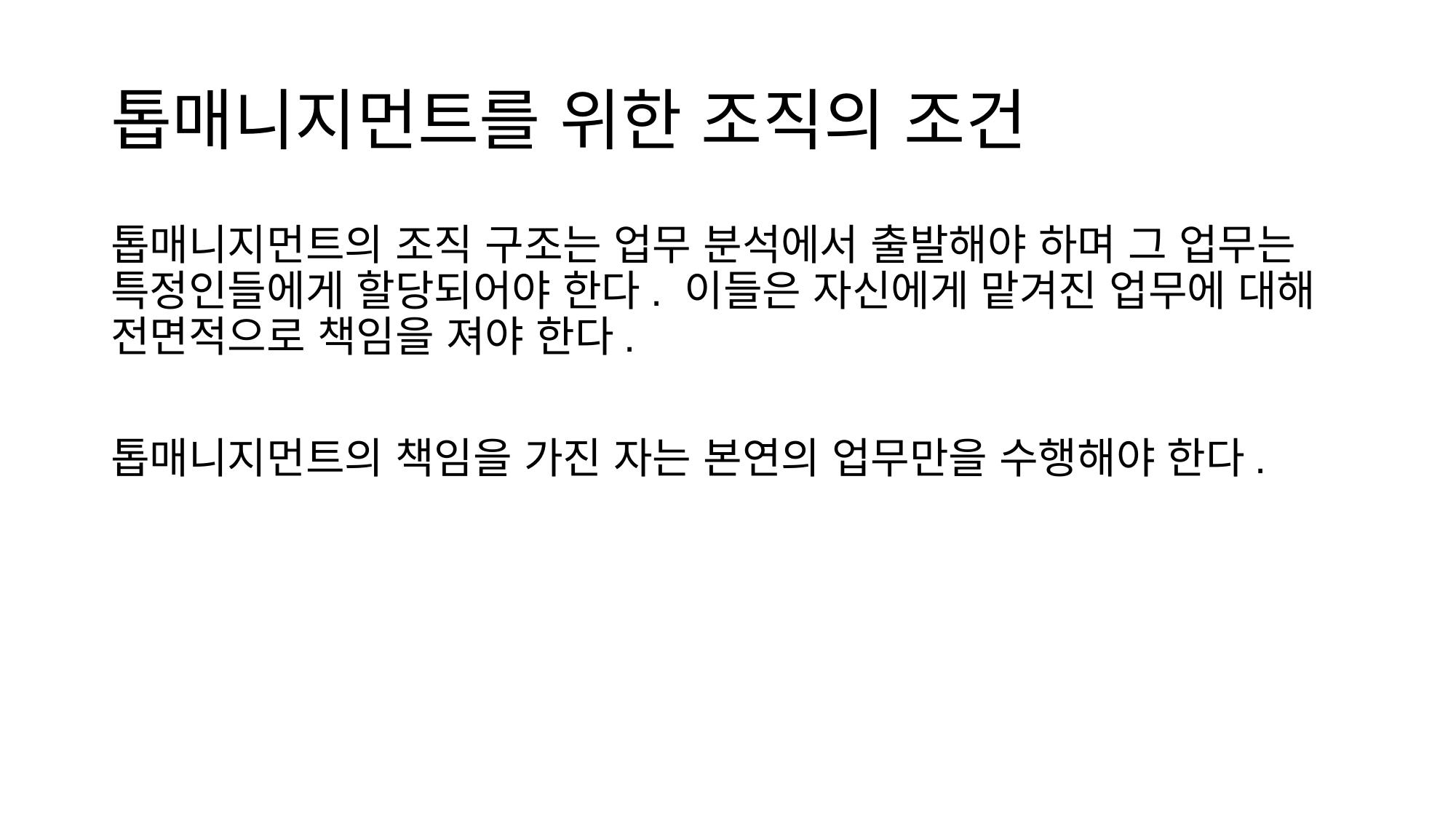

# 톱매니지먼트를 위한 조직의 조건
톱매니지먼트의 조직 구조는 업무 분석에서 출발해야 하며 그 업무는 특정인들에게 할당되어야 한다. 이들은 자신에게 맡겨진 업무에 대해 전면적으로 책임을 져야 한다.

톱매니지먼트의 책임을 가진 자는 본연의 업무만을 수행해야 한다.